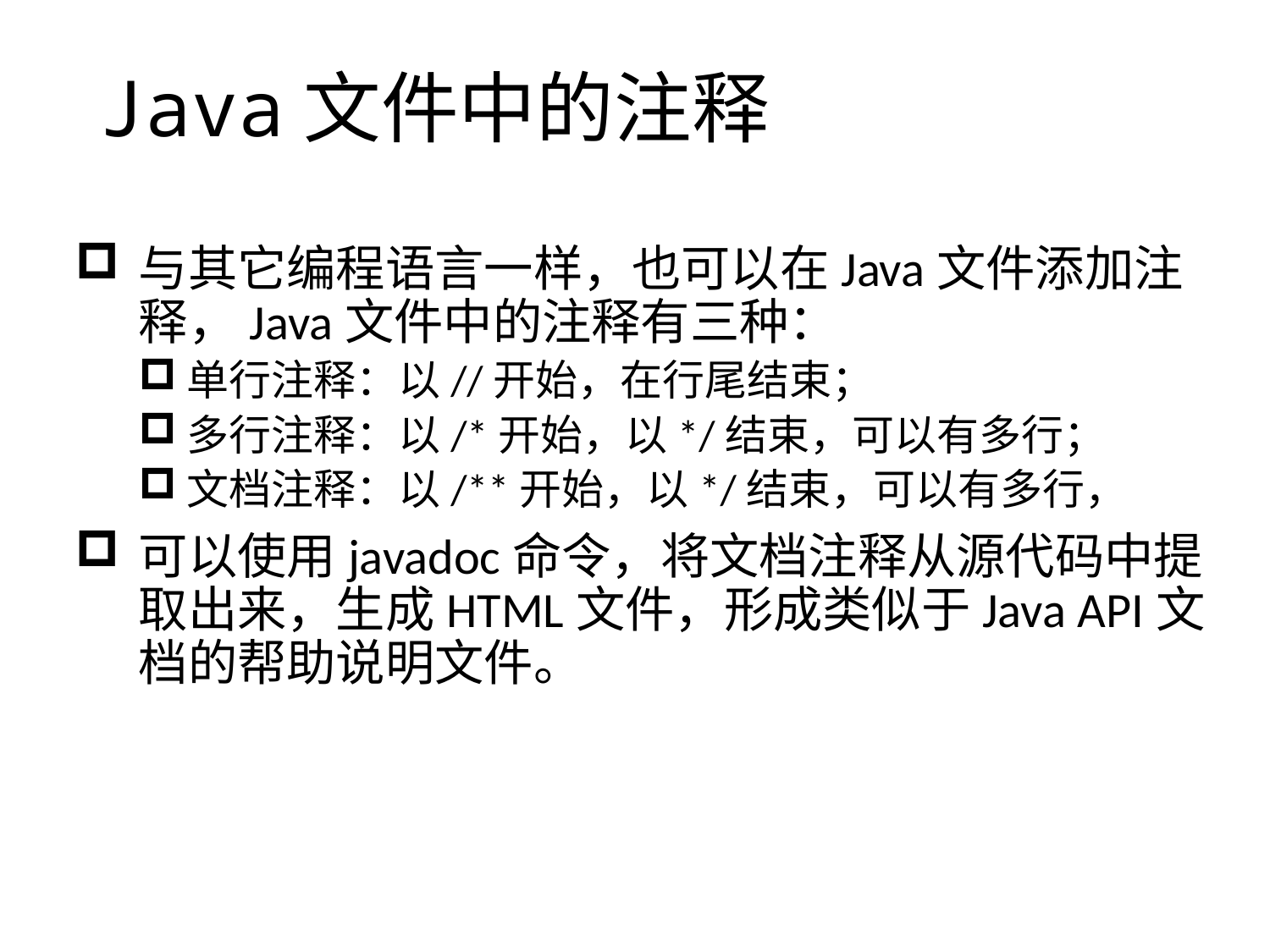

Java文件中的注释
与其它编程语言一样，也可以在Java文件添加注释，Java文件中的注释有三种：
单行注释：以//开始，在行尾结束；
多行注释：以/*开始，以*/结束，可以有多行；
文档注释：以/**开始，以*/结束，可以有多行，
可以使用javadoc命令，将文档注释从源代码中提取出来，生成HTML文件，形成类似于Java API文档的帮助说明文件。